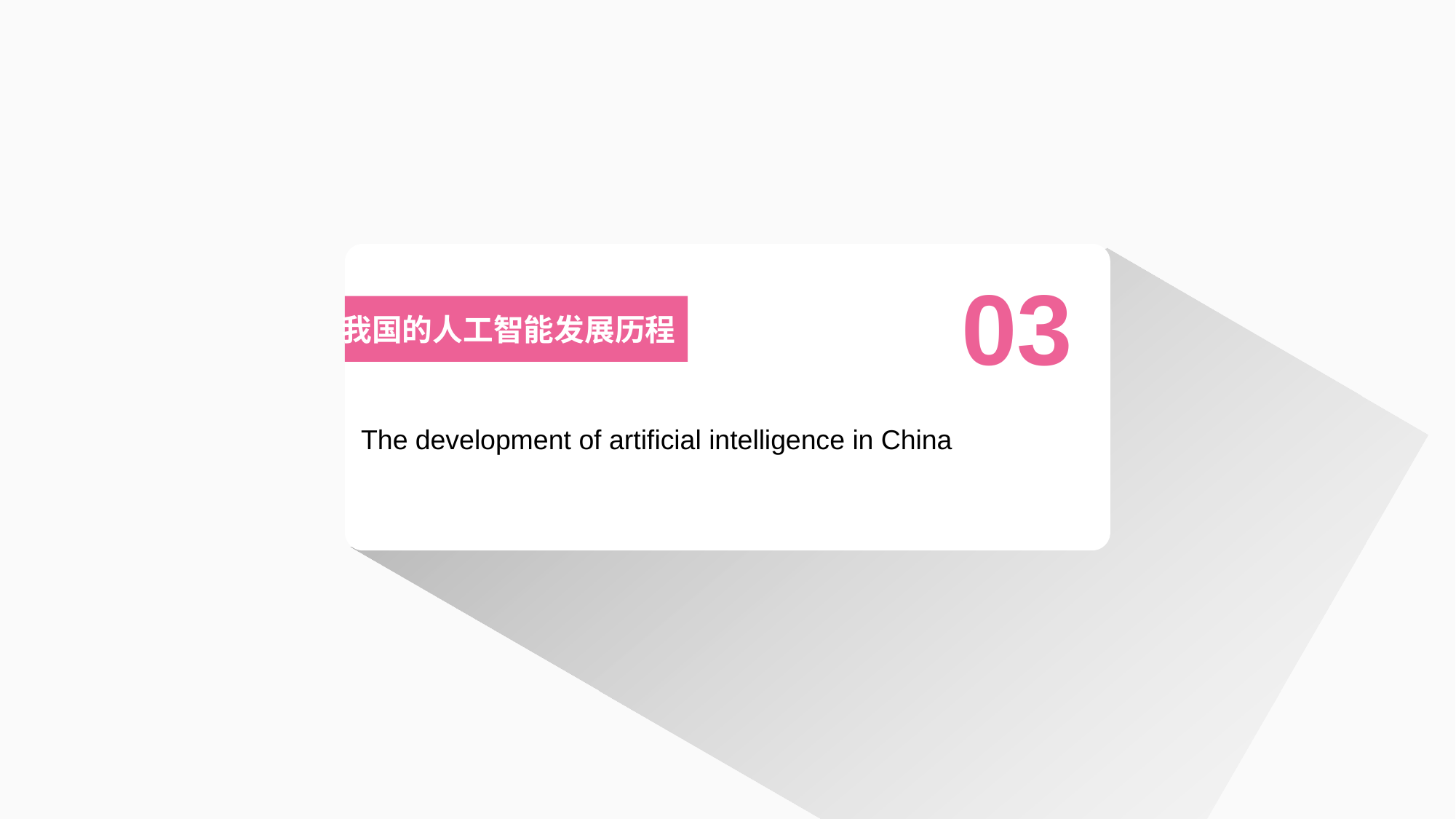

03

我国的人工智能发展历程
The development of artificial intelligence in China